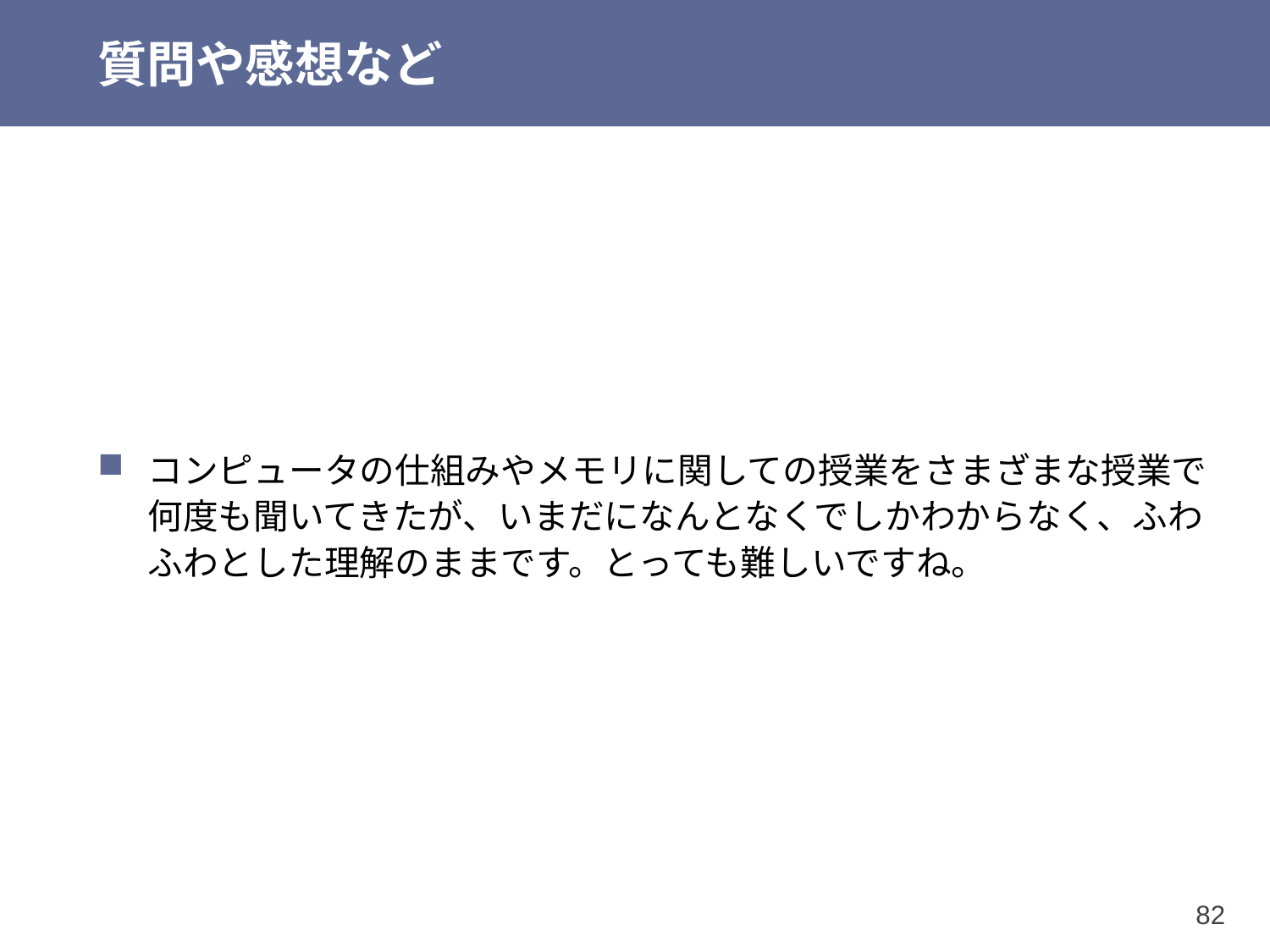

# 質問や感想など
コンピュータの仕組みやメモリに関しての授業をさまざまな授業で何度も聞いてきたが、いまだになんとなくでしかわからなく、ふわふわとした理解のままです。とっても難しいですね。